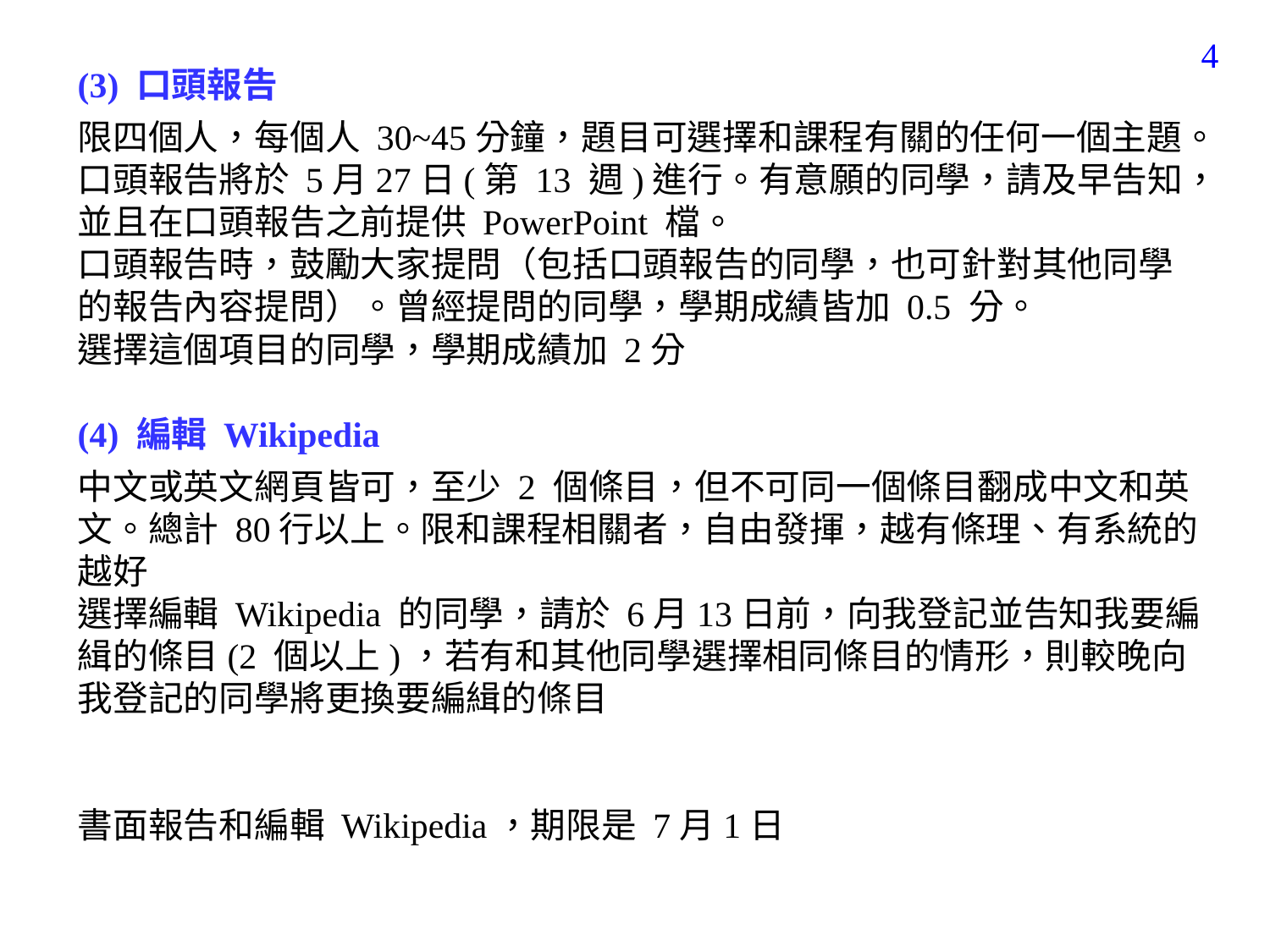

4
(3) 口頭報告
限四個人，每個人 30~45分鐘，題目可選擇和課程有關的任何一個主題。
口頭報告將於 5月27日(第 13 週)進行。有意願的同學，請及早告知，並且在口頭報告之前提供 PowerPoint 檔。
口頭報告時，鼓勵大家提問（包括口頭報告的同學，也可針對其他同學的報告內容提問）。曾經提問的同學，學期成績皆加 0.5 分。
選擇這個項目的同學，學期成績加 2分

(4) 編輯 Wikipedia
中文或英文網頁皆可，至少 2 個條目，但不可同一個條目翻成中文和英文。總計 80行以上。限和課程相關者，自由發揮，越有條理、有系統的越好
選擇編輯 Wikipedia 的同學，請於 6月13日前，向我登記並告知我要編緝的條目(2 個以上)，若有和其他同學選擇相同條目的情形，則較晚向我登記的同學將更換要編緝的條目

書面報告和編輯 Wikipedia，期限是 7月1日